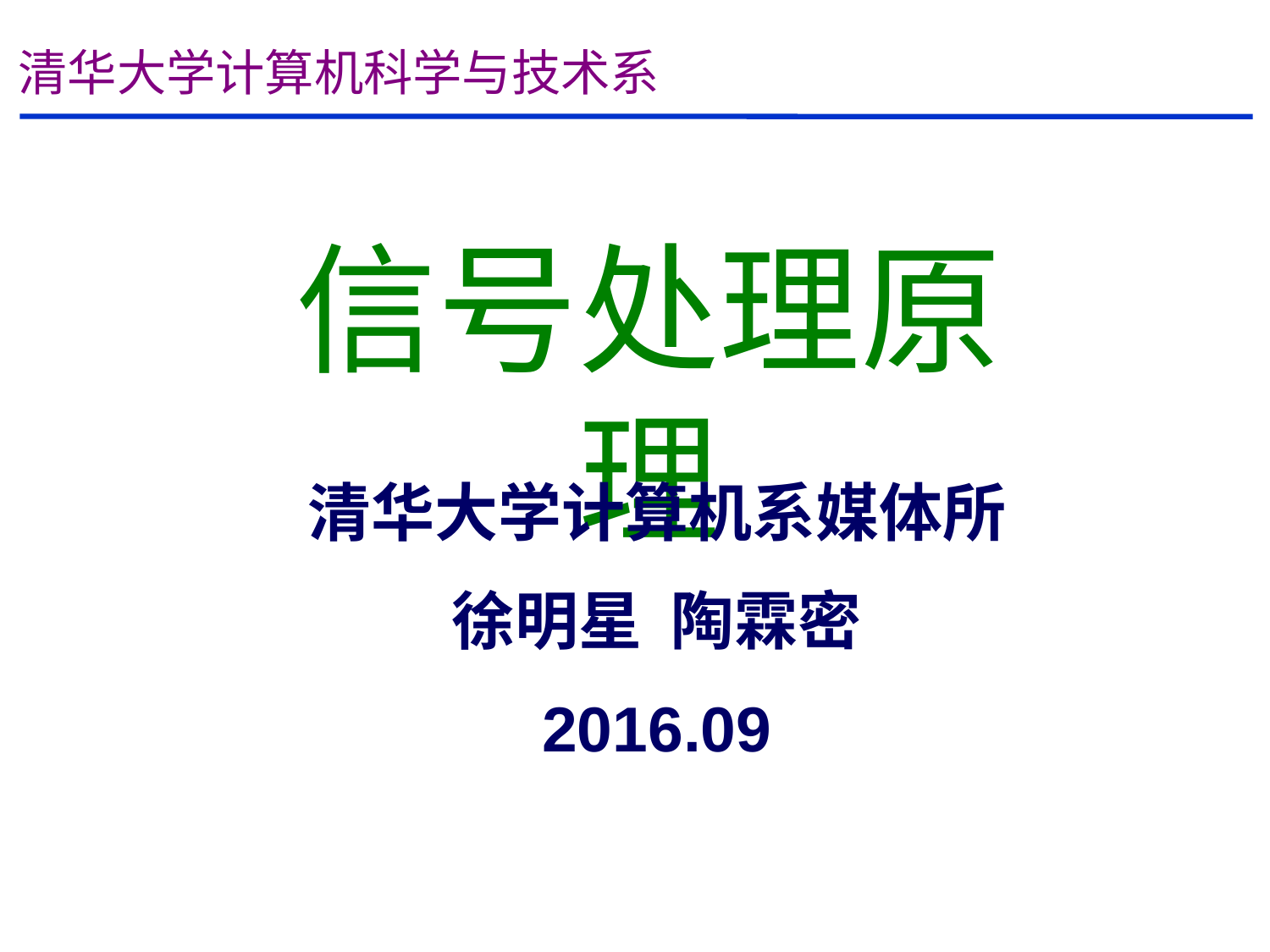

清华大学计算机科学与技术系
信号处理原理
清华大学计算机系媒体所
徐明星  陶霖密
2016.09